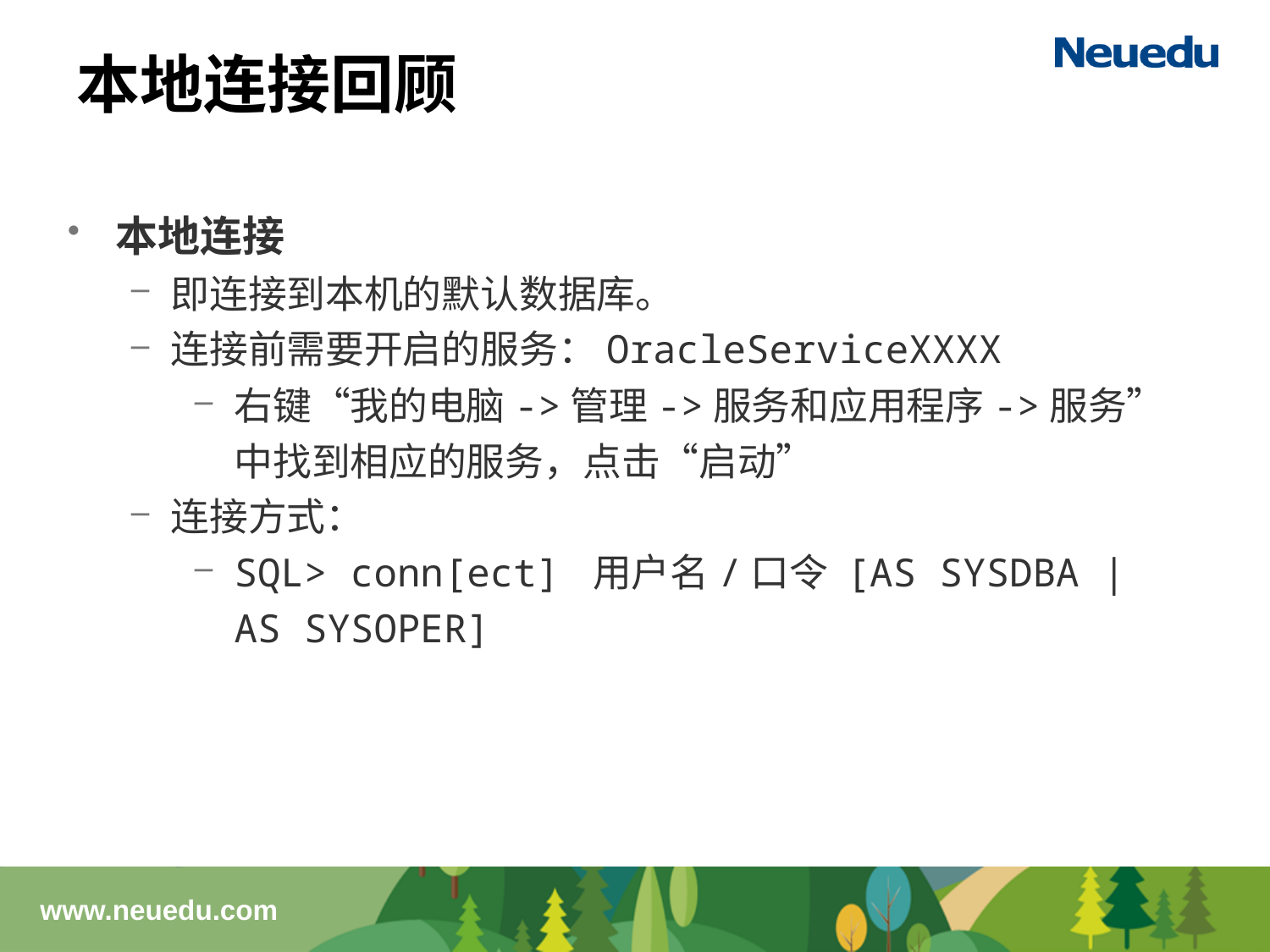

# 本地连接回顾
本地连接
即连接到本机的默认数据库。
连接前需要开启的服务：OracleServiceXXXX
右键“我的电脑->管理->服务和应用程序->服务”中找到相应的服务，点击“启动”
连接方式：
SQL> conn[ect] 用户名/口令 [AS SYSDBA | AS SYSOPER]